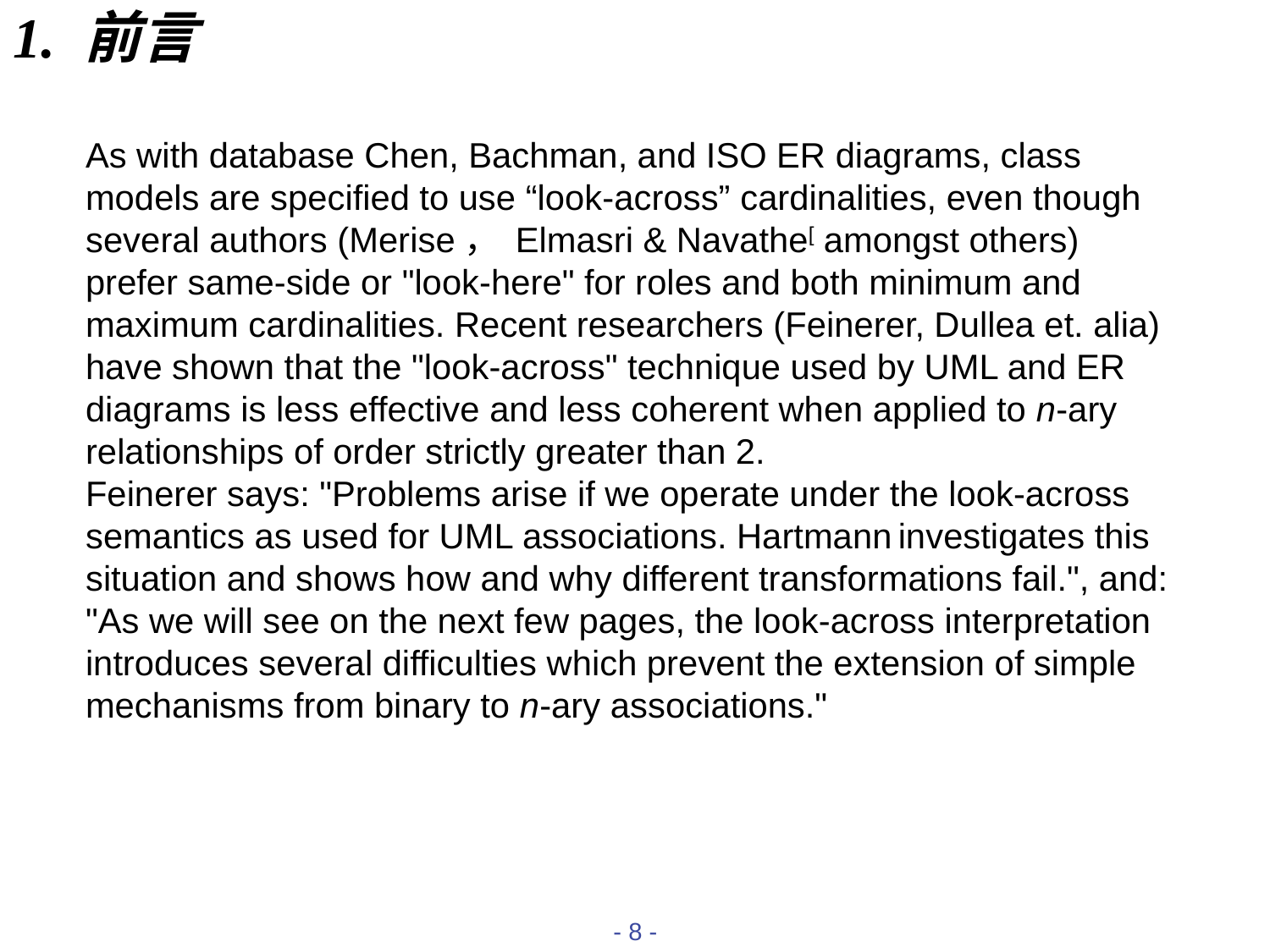

1. 前言
As with database Chen, Bachman, and ISO ER diagrams, class models are specified to use “look-across” cardinalities, even though several authors (Merise， Elmasri & Navathe[ amongst others) prefer same-side or "look-here" for roles and both minimum and maximum cardinalities. Recent researchers (Feinerer, Dullea et. alia) have shown that the "look-across" technique used by UML and ER diagrams is less effective and less coherent when applied to n-ary relationships of order strictly greater than 2.
Feinerer says: "Problems arise if we operate under the look-across semantics as used for UML associations. Hartmann investigates this situation and shows how and why different transformations fail.", and: "As we will see on the next few pages, the look-across interpretation introduces several difficulties which prevent the extension of simple mechanisms from binary to n-ary associations."